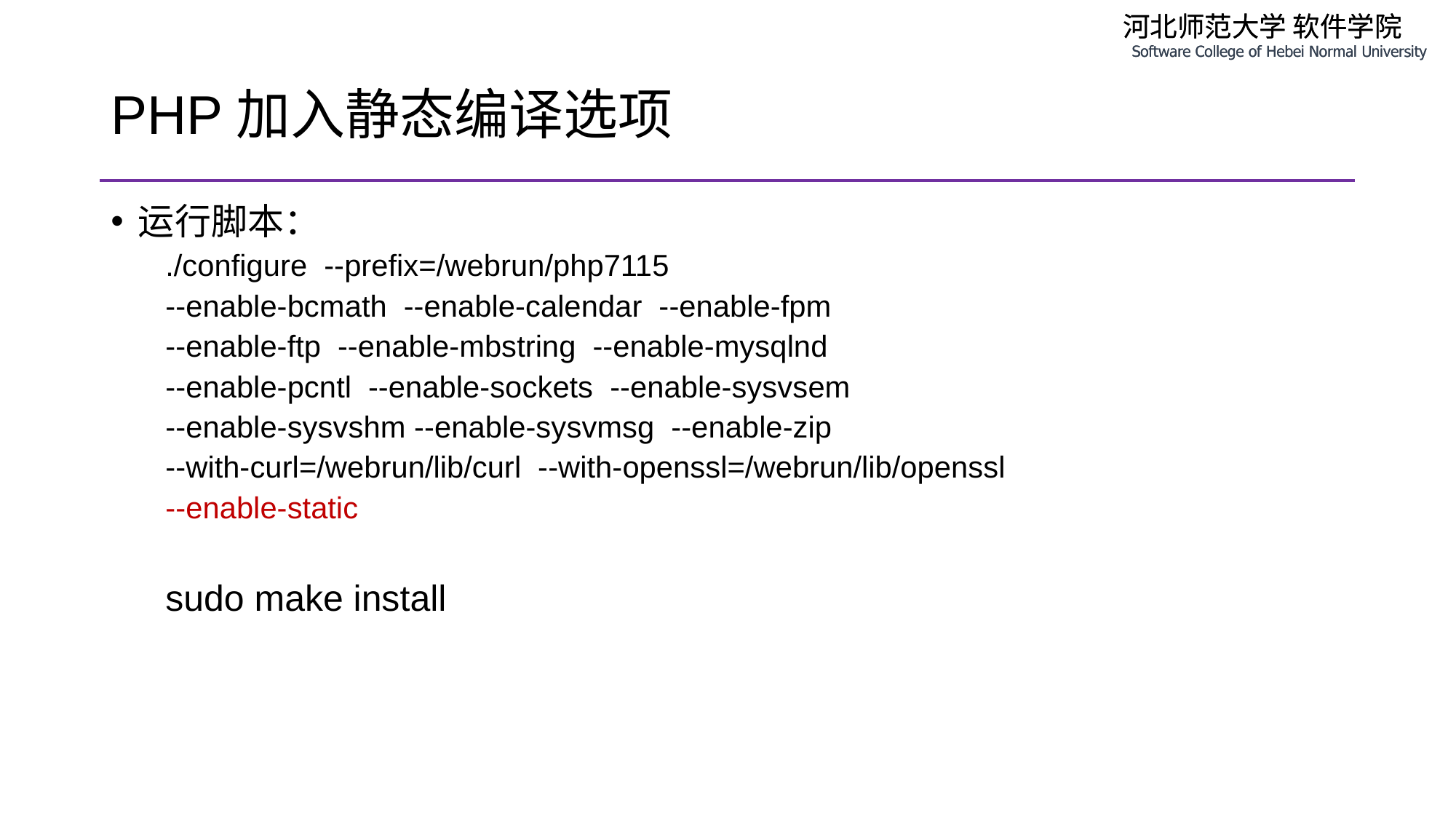

# PHP加入静态编译选项
运行脚本：
./configure  --prefix=/webrun/php7115
--enable-bcmath  --enable-calendar  --enable-fpm
--enable-ftp  --enable-mbstring  --enable-mysqlnd
--enable-pcntl  --enable-sockets  --enable-sysvsem
--enable-sysvshm --enable-sysvmsg  --enable-zip
--with-curl=/webrun/lib/curl  --with-openssl=/webrun/lib/openssl
--enable-static

sudo make install